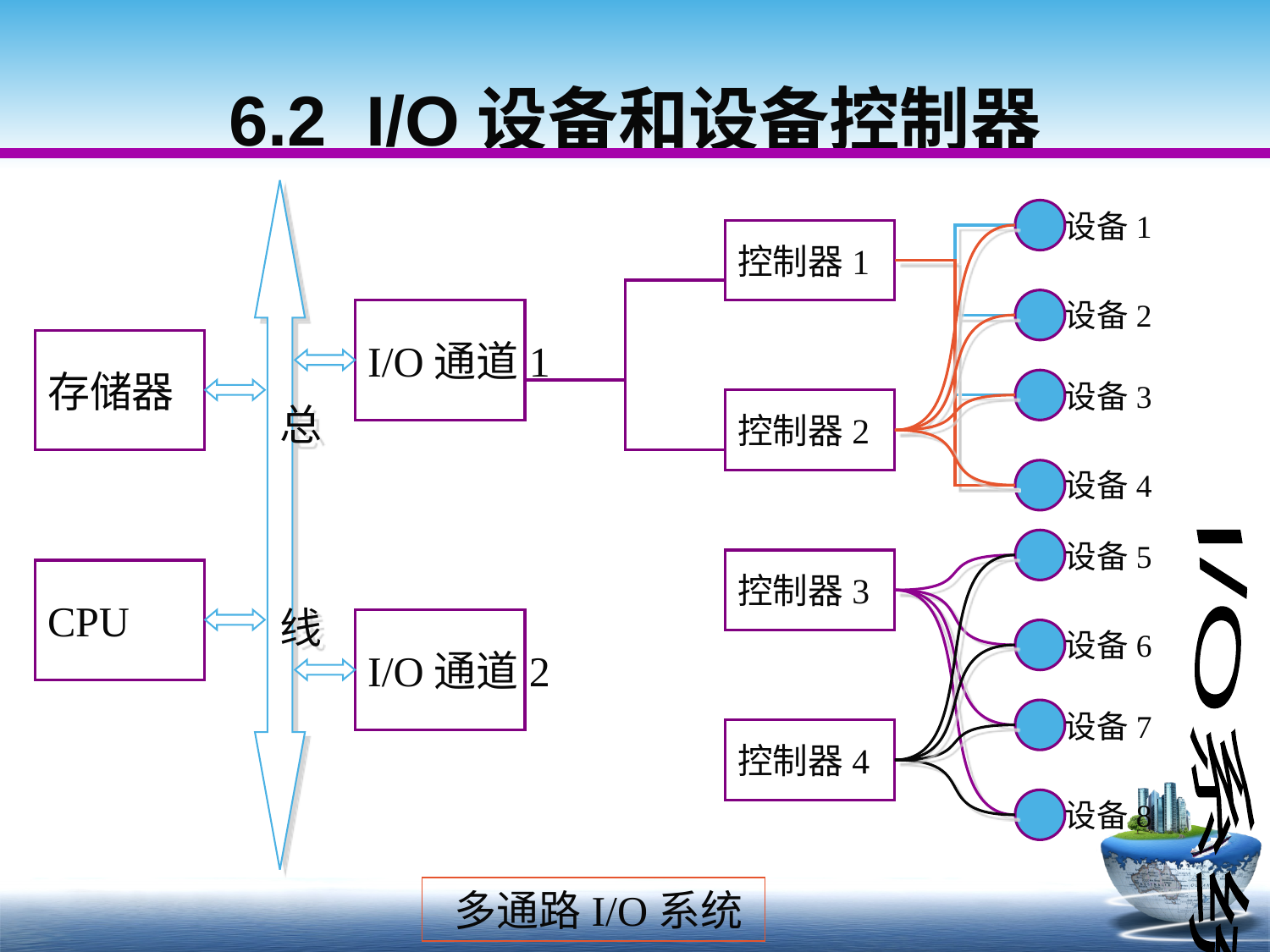

# 6.2  I/O设备和设备控制器

总

线

设备1
控制器1
设备2

I/O通道1
存储器

设备3

控制器2
设备4

设备5
控制器3
CPU

I/O通道2
设备6

设备7
控制器4
I/O系统
设备8

 多通路I/O系统